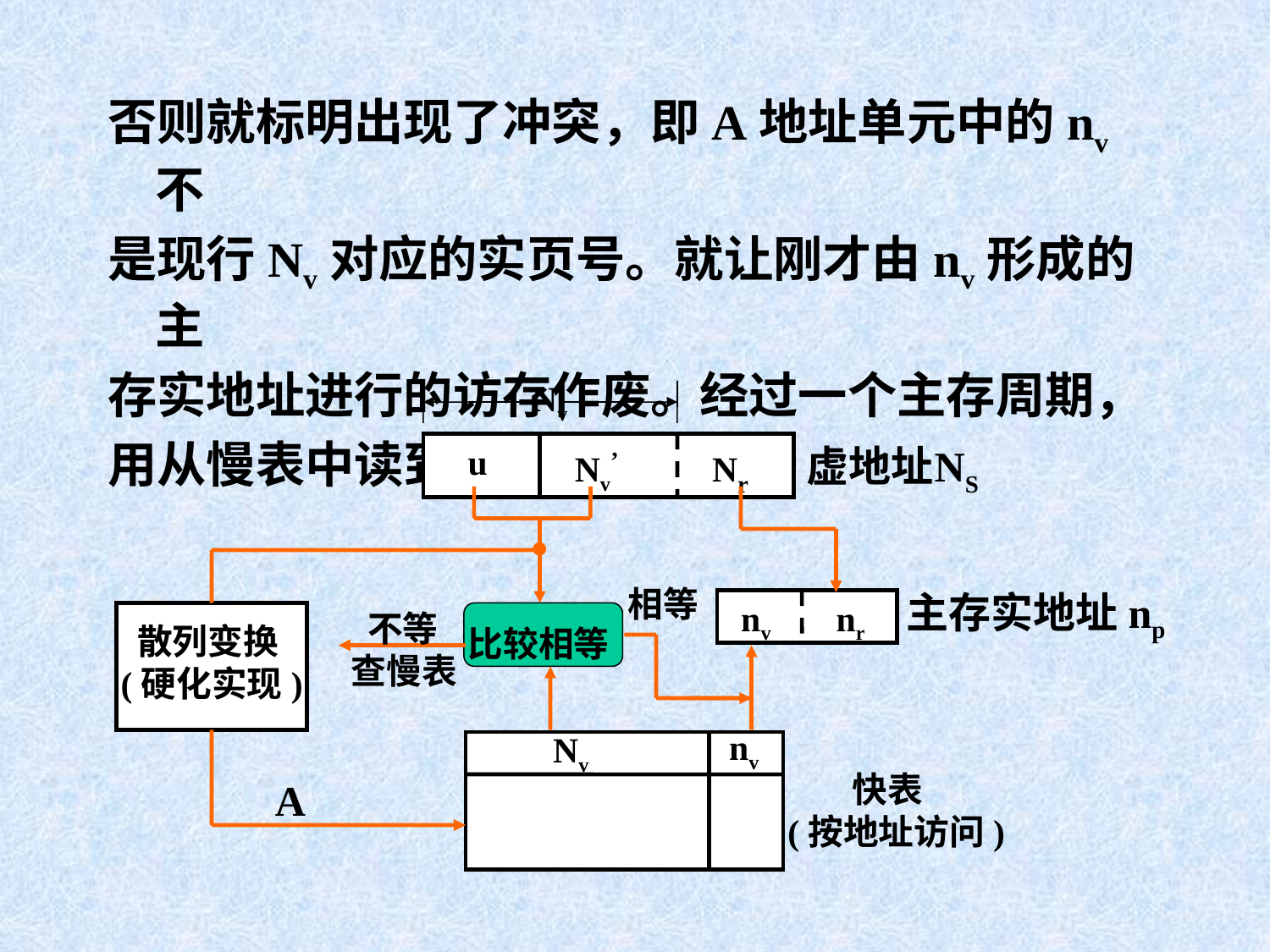

否则就标明出现了冲突，即A地址单元中的nv不
是现行Nv对应的实页号。就让刚才由nv形成的主
存实地址进行的访存作废。经过一个主存周期，
用从慢表中读到的nv再去访存。
Nv

u

Nv’

Nr
虚地址
NS

•

相等
主存实地址np

nv

nr
 不等
查慢表

 散列变换
(硬化实现)
比较相等

nv
Nv

       快表
(按地址访问)
A